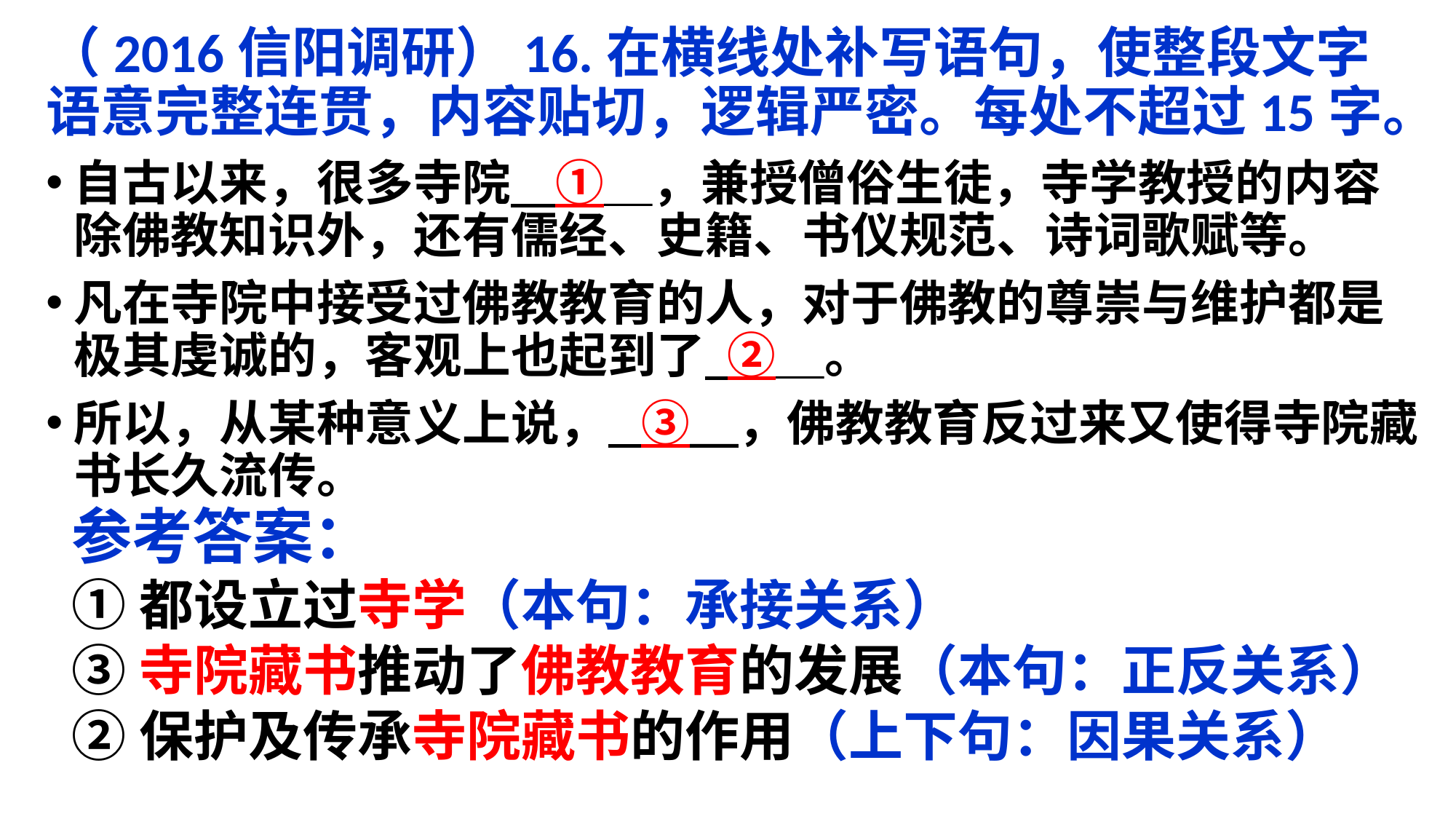

（2016信阳调研）16.在横线处补写语句，使整段文字语意完整连贯，内容贴切，逻辑严密。每处不超过15字。
自古以来，很多寺院    ①＿，兼授僧俗生徒，寺学教授的内容除佛教知识外，还有儒经、史籍、书仪规范、诗词歌赋等。
凡在寺院中接受过佛教教育的人，对于佛教的尊崇与维护都是极其虔诚的，客观上也起到了  ②＿。
所以，从某种意义上说，   ③＿，佛教教育反过来又使得寺院藏书长久流传。

参考答案：
①都设立过寺学（本句：承接关系）
③寺院藏书推动了佛教教育的发展（本句：正反关系）
②保护及传承寺院藏书的作用（上下句：因果关系）